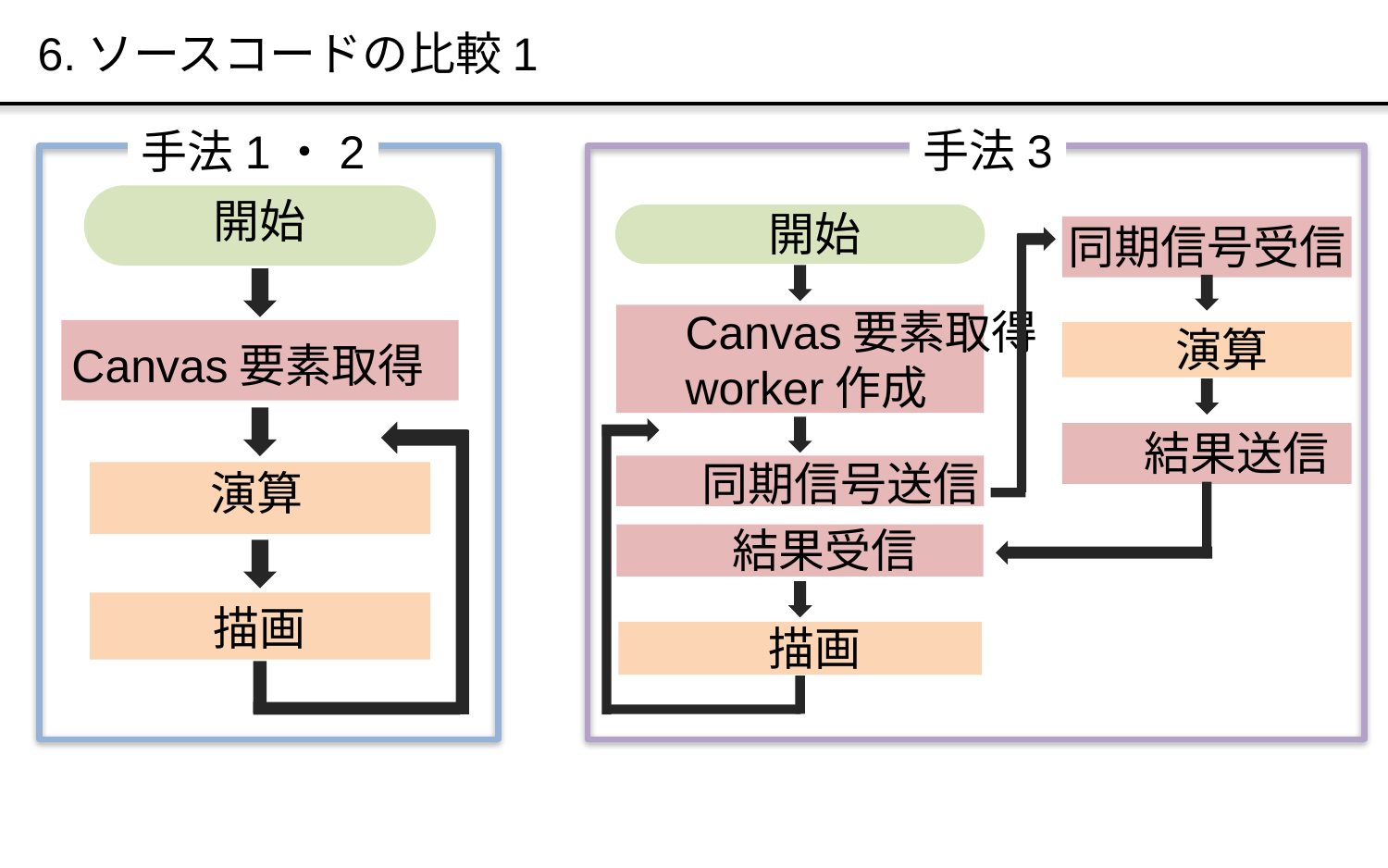

6.ソースコードの比較1
手法3
手法1・2

開始

Canvas要素取得

演算

描画

開始

同期信号受信

Canvas要素取得
worker作成

演算

結果送信

同期信号送信

結果受信

描画